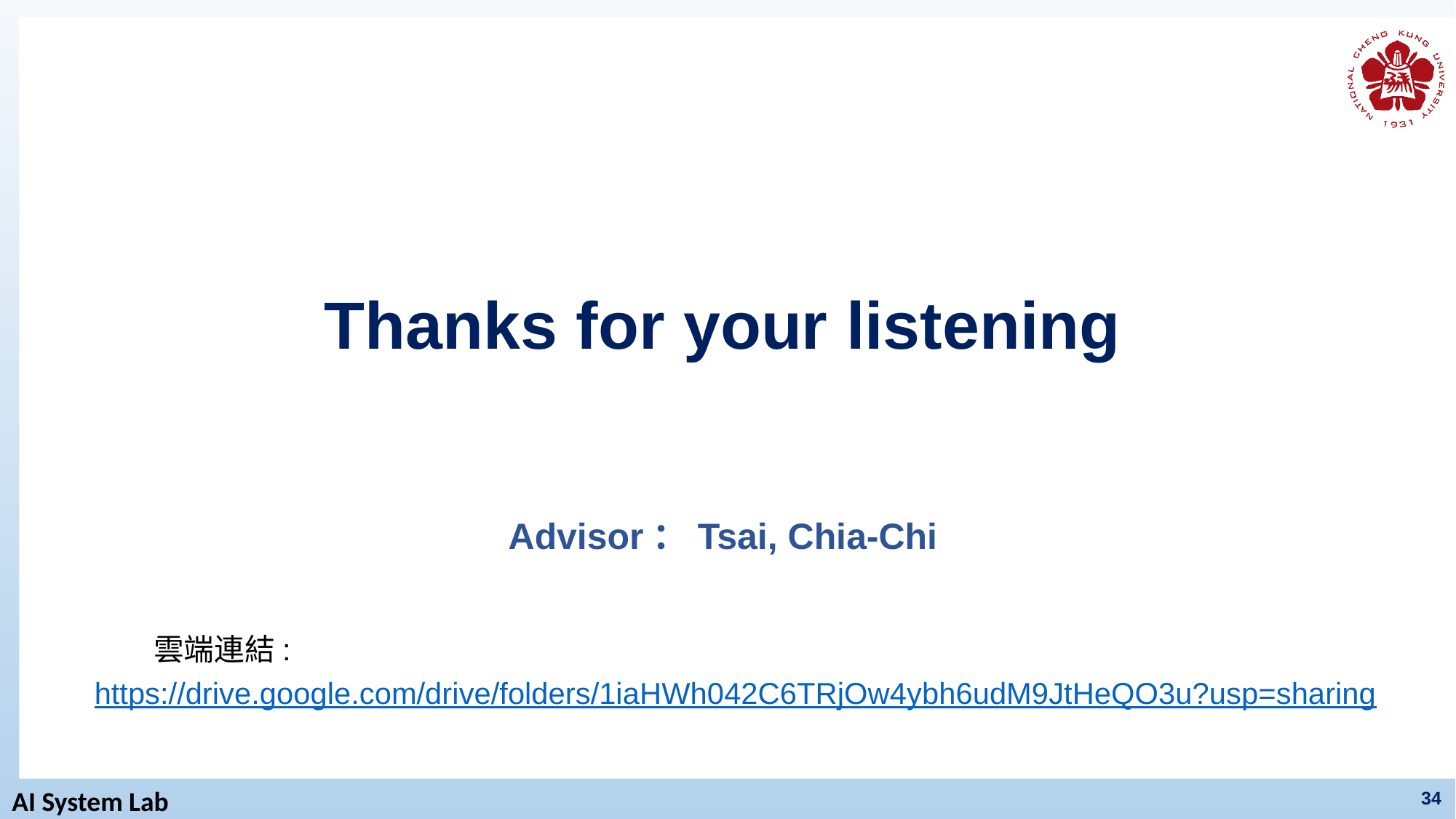

# Thanks for your listening
Advisor：Tsai, Chia-Chi

雲端連結:
https://drive.google.com/drive/folders/1iaHWh042C6TRjOw4ybh6udM9JtHeQO3u?usp=sharing
34